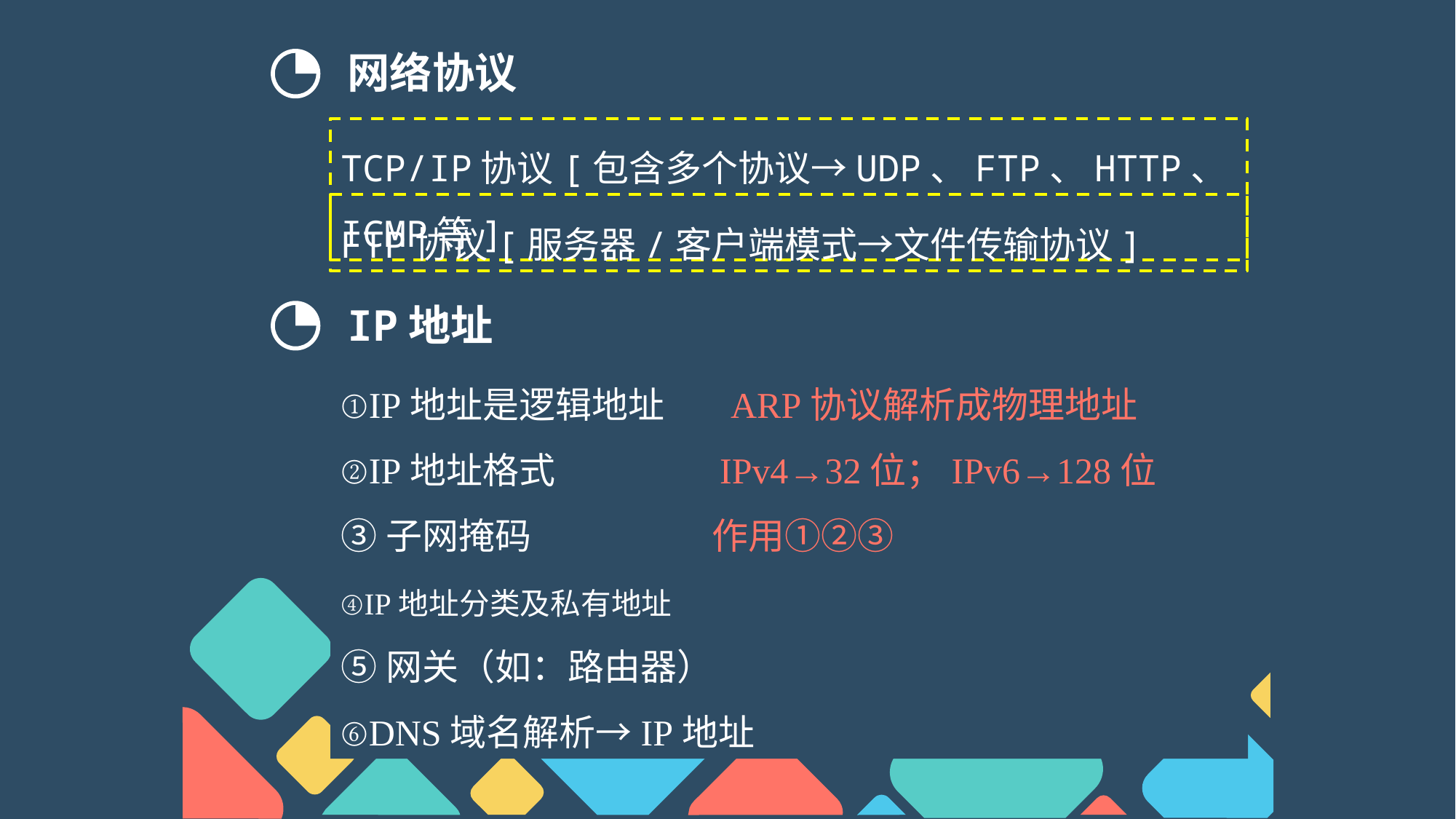

网络协议

TCP/IP协议[包含多个协议→UDP、FTP、HTTP、ICMP等]
FTP协议[服务器/客户端模式→文件传输协议]
IP地址

①IP地址是逻辑地址       ARP协议解析成物理地址
②IP地址格式                   IPv4→32位；IPv6→128位
③子网掩码                      作用①②③
④IP地址分类及私有地址
⑤网关（如：路由器）
⑥DNS域名解析→IP地址